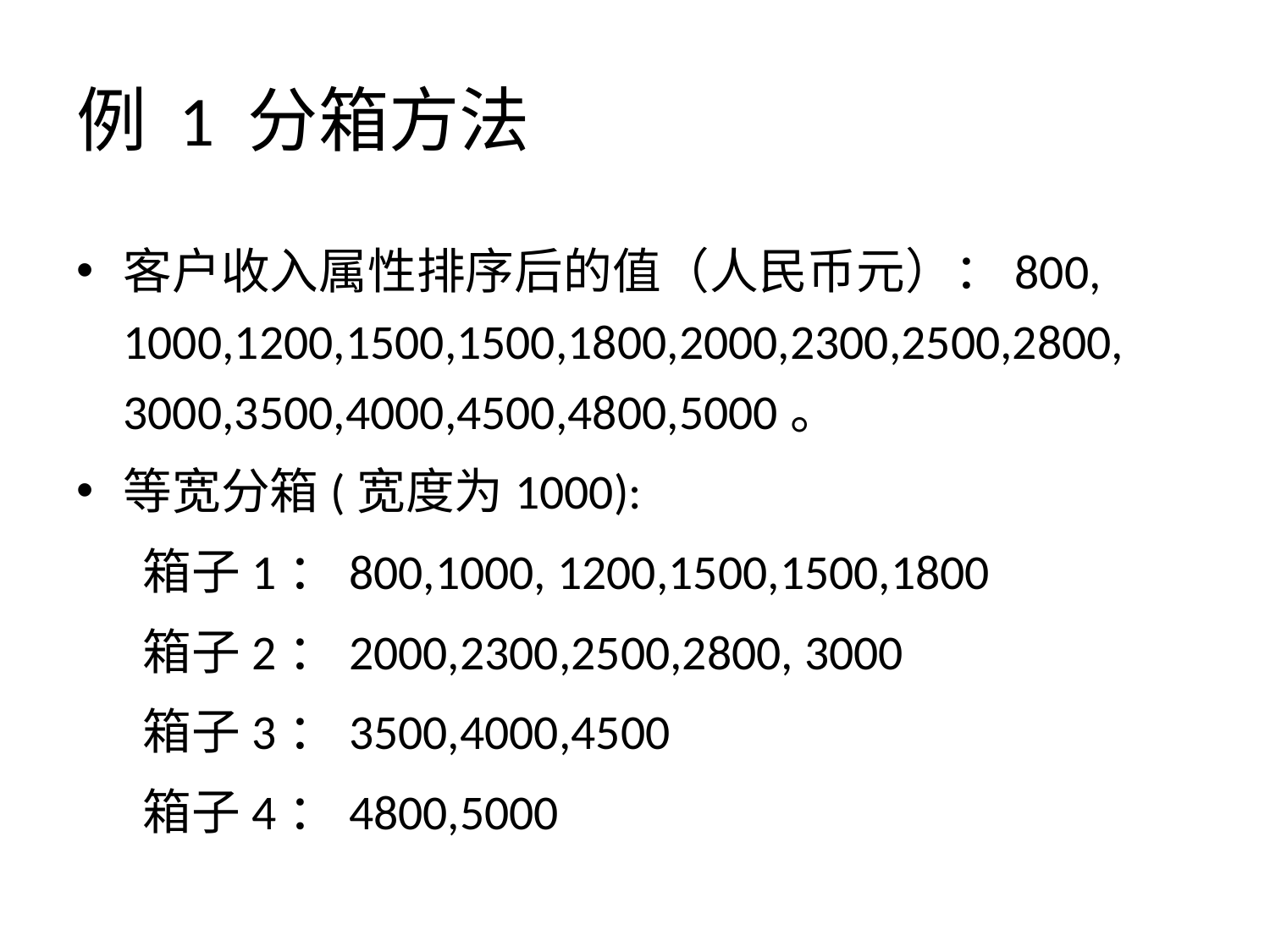

# 例 1 分箱方法
客户收入属性排序后的值（人民币元）：800, 1000,1200,1500,1500,1800,2000,2300,2500,2800, 3000,3500,4000,4500,4800,5000。
等宽分箱(宽度为1000):
     箱子1：800,1000, 1200,1500,1500,1800
     箱子2：2000,2300,2500,2800, 3000
     箱子3：3500,4000,4500
     箱子4：4800,5000